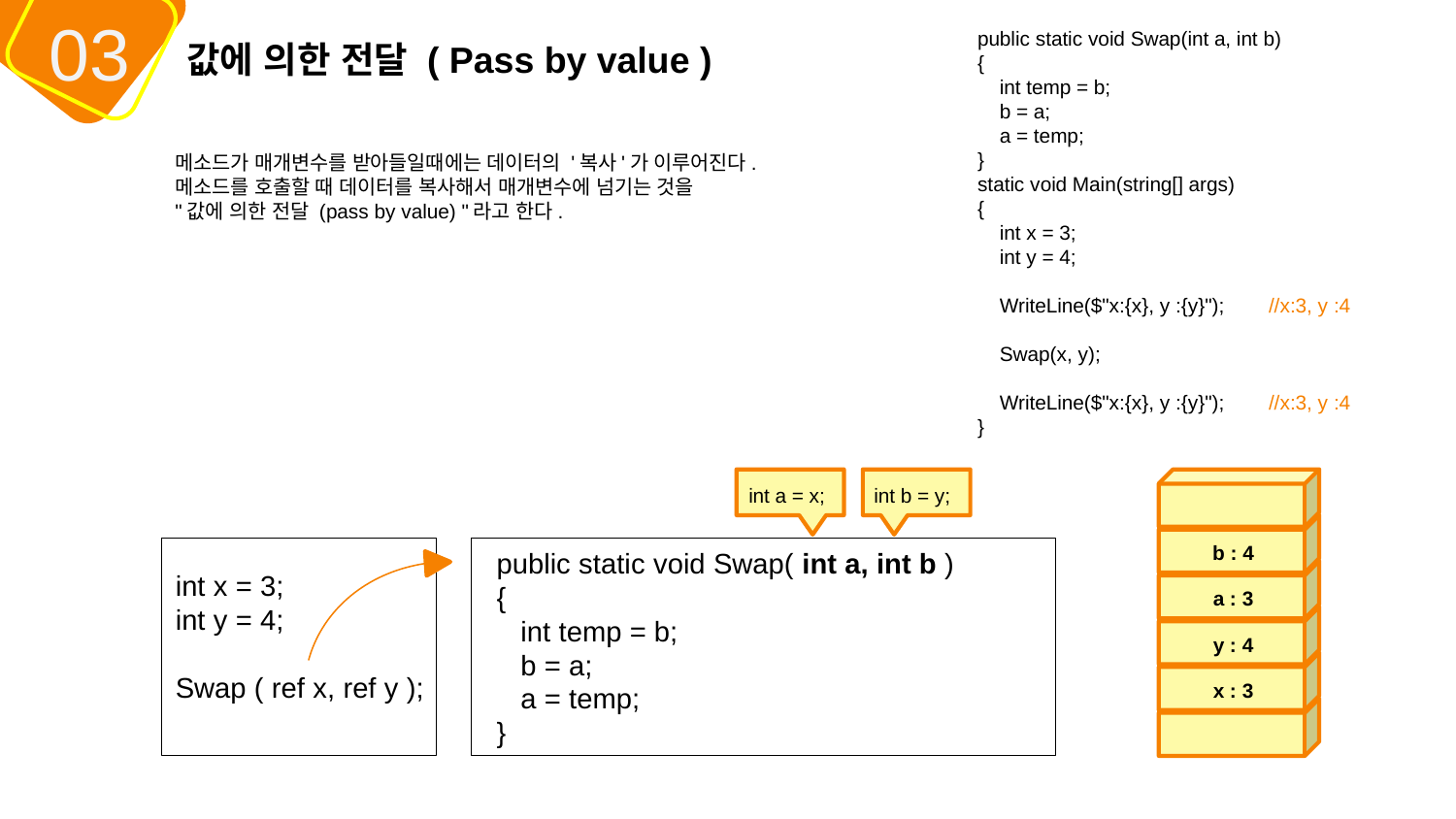

03
public static void Swap(int a, int b)
{
    int temp = b;
    b = a;
    a = temp;
}
static void Main(string[] args)
{
    int x = 3;
    int y = 4;

    WriteLine($"x:{x}, y :{y}");	//x:3, y :4

    Swap(x, y);

    WriteLine($"x:{x}, y :{y}");	//x:3, y :4
}
값에 의한 전달 ( Pass by value )

메소드가 매개변수를 받아들일때에는 데이터의 '복사'가 이루어진다.
메소드를 호출할 때 데이터를 복사해서 매개변수에 넘기는 것을
"값에 의한 전달 (pass by value) "라고 한다.

int a = x;
int b = y;

b : 4

public static void Swap( int a, int b )
{
   int temp = b;
   b = a;
   a = temp;
}

int x = 3;
int y = 4;

Swap ( ref x, ref y );

a : 3

y : 4

x : 3